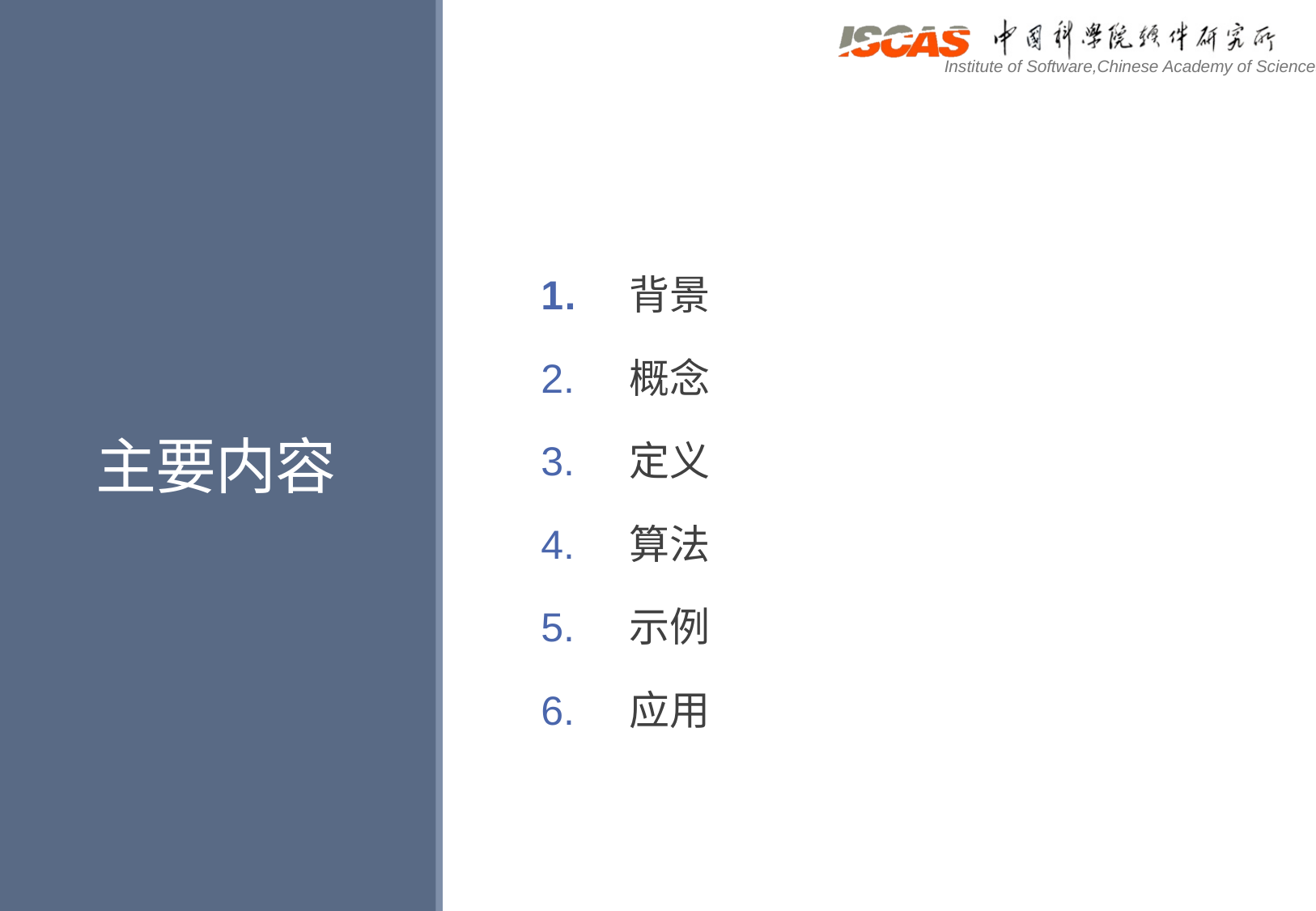

背景
  概念
  定义
  算法
  示例
  应用
# 主要内容